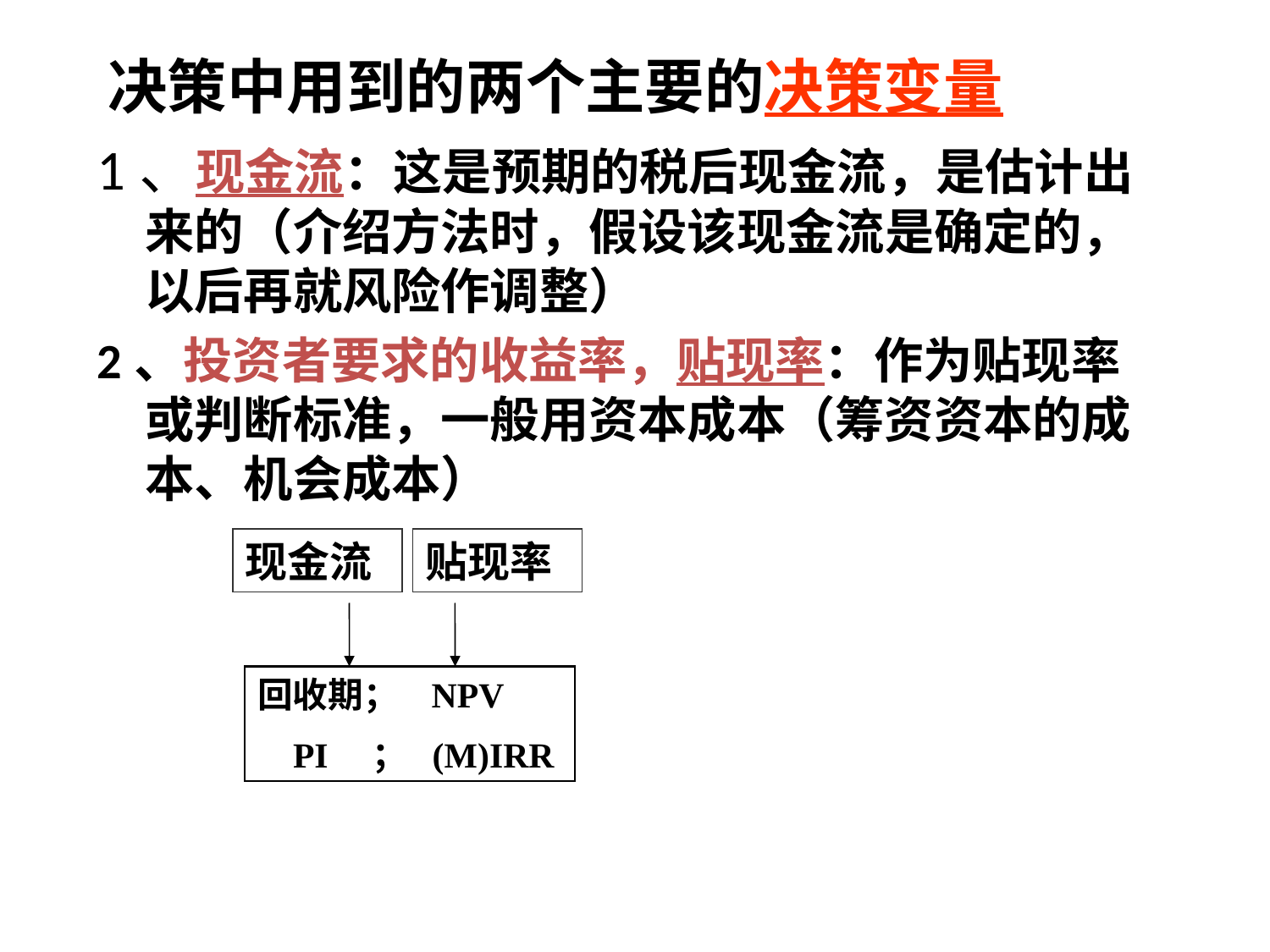

# 决策中用到的两个主要的决策变量
1、现金流：这是预期的税后现金流，是估计出来的（介绍方法时，假设该现金流是确定的，以后再就风险作调整）
2、投资者要求的收益率，贴现率：作为贴现率或判断标准，一般用资本成本（筹资资本的成本、机会成本）
现金流
贴现率

回收期；   NPV
    PI    ；  (M)IRR